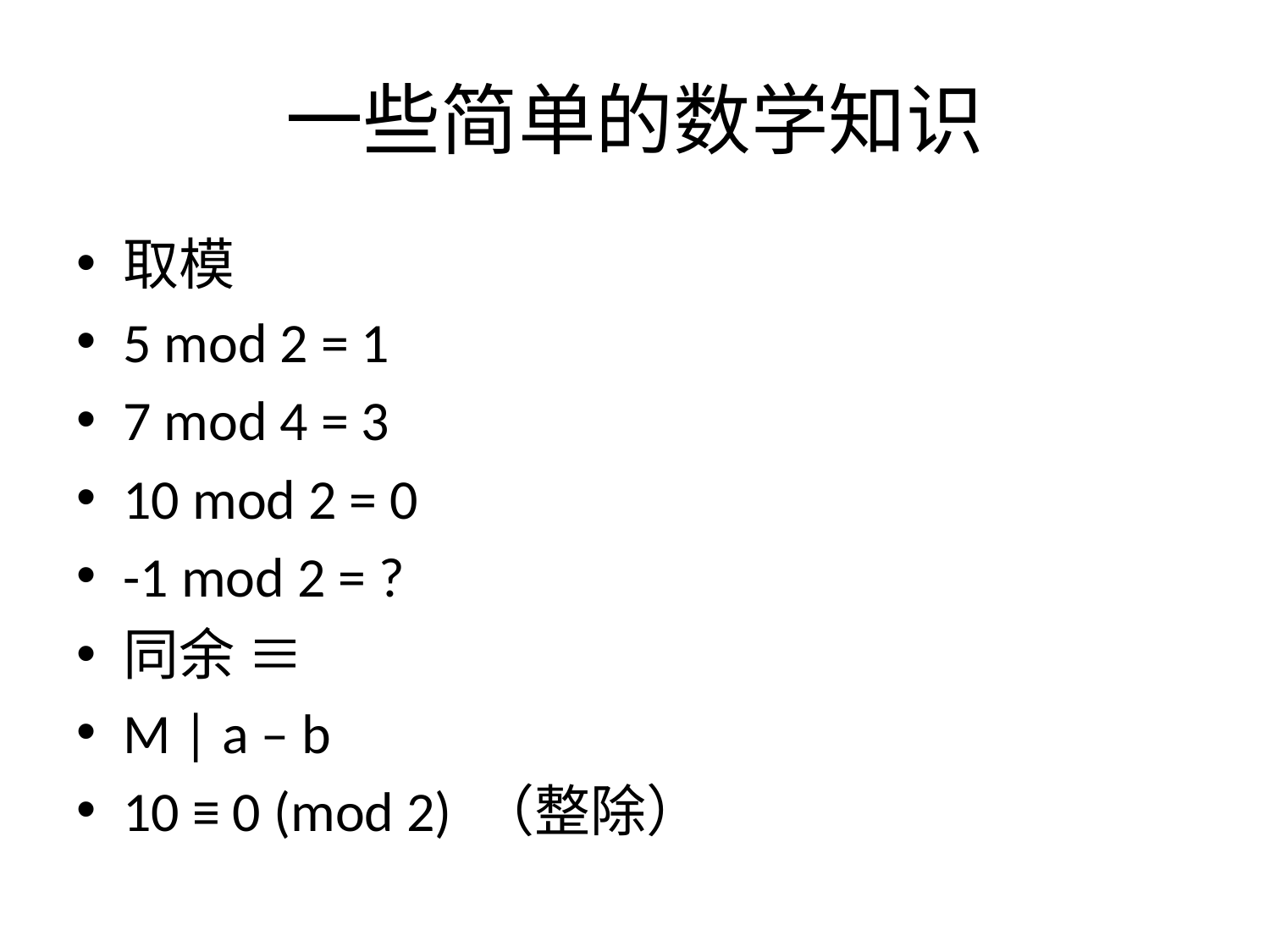

# 一些简单的数学知识
取模
5 mod 2 = 1
7 mod 4 = 3
10 mod 2 = 0
-1 mod 2 = ?
同余 ≡
M | a – b
10 ≡ 0 (mod 2) （整除）